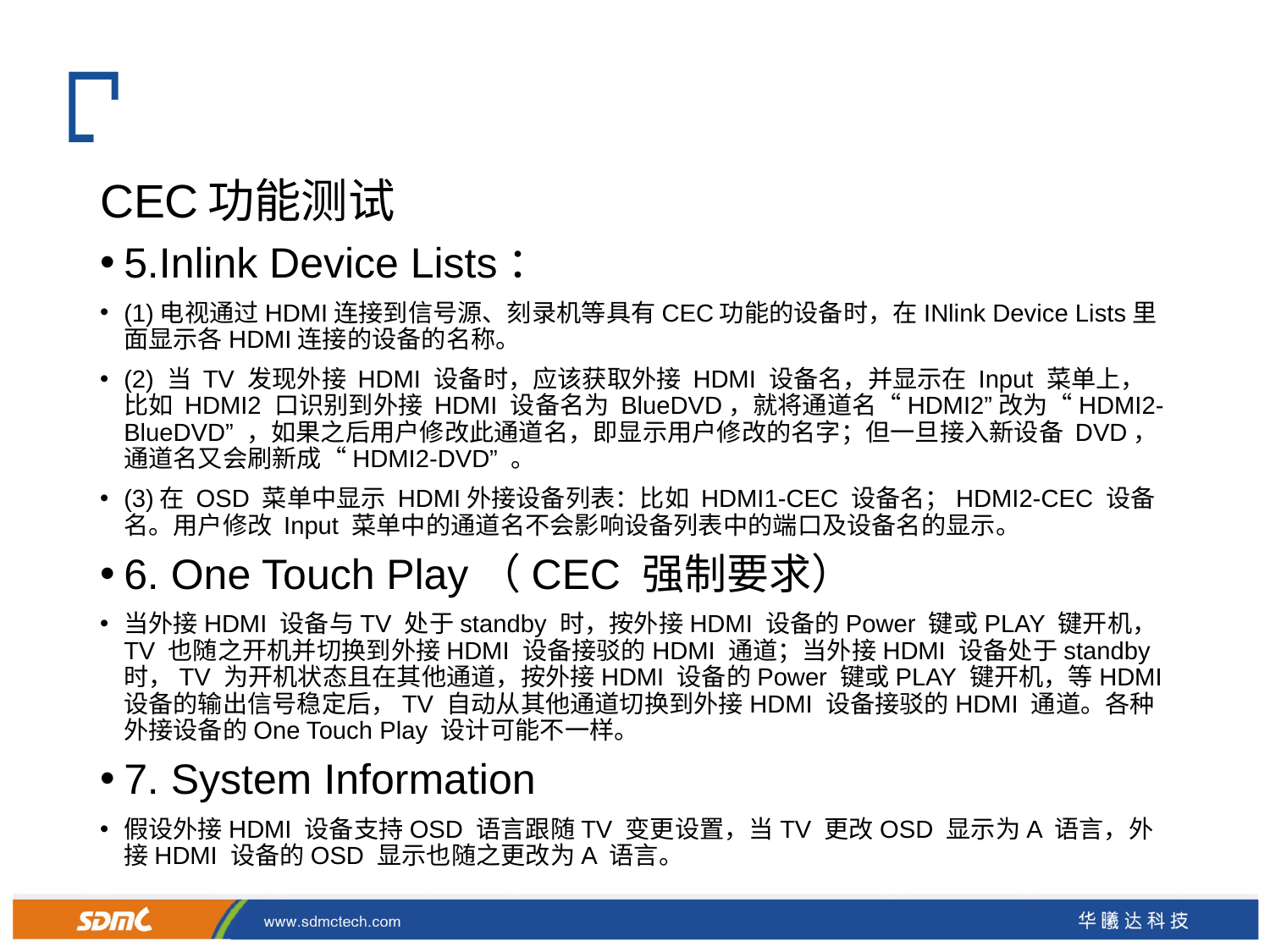

# CEC功能测试
5.Inlink Device Lists：
(1)电视通过HDMI连接到信号源、刻录机等具有CEC功能的设备时，在INlink Device Lists里面显示各HDMI连接的设备的名称。
(2) 当 TV 发现外接 HDMI 设备时，应该获取外接 HDMI 设备名，并显示在 Input 菜单上，比如 HDMI2 口识别到外接 HDMI 设备名为 BlueDVD，就将通道名“HDMI2”改为“HDMI2-BlueDVD” ，如果之后用户修改此通道名，即显示用户修改的名字；但一旦接入新设备 DVD，通道名又会刷新成“HDMI2-DVD” 。
(3)在 OSD 菜单中显示 HDMI外接设备列表：比如 HDMI1-CEC 设备名；HDMI2-CEC 设备名。用户修改 Input 菜单中的通道名不会影响设备列表中的端口及设备名的显示。
6. One Touch Play（CEC 强制要求）
当外接HDMI 设备与TV 处于standby 时，按外接HDMI 设备的Power 键或PLAY 键开机，TV 也随之开机并切换到外接HDMI 设备接驳的HDMI 通道；当外接HDMI 设备处于standby时，TV 为开机状态且在其他通道，按外接HDMI 设备的Power 键或PLAY 键开机，等HDMI设备的输出信号稳定后，TV 自动从其他通道切换到外接HDMI 设备接驳的HDMI 通道。各种外接设备的One Touch Play 设计可能不一样。
7. System Information
假设外接HDMI 设备支持OSD 语言跟随TV 变更设置，当TV 更改OSD 显示为A 语言，外接HDMI 设备的OSD 显示也随之更改为A 语言。